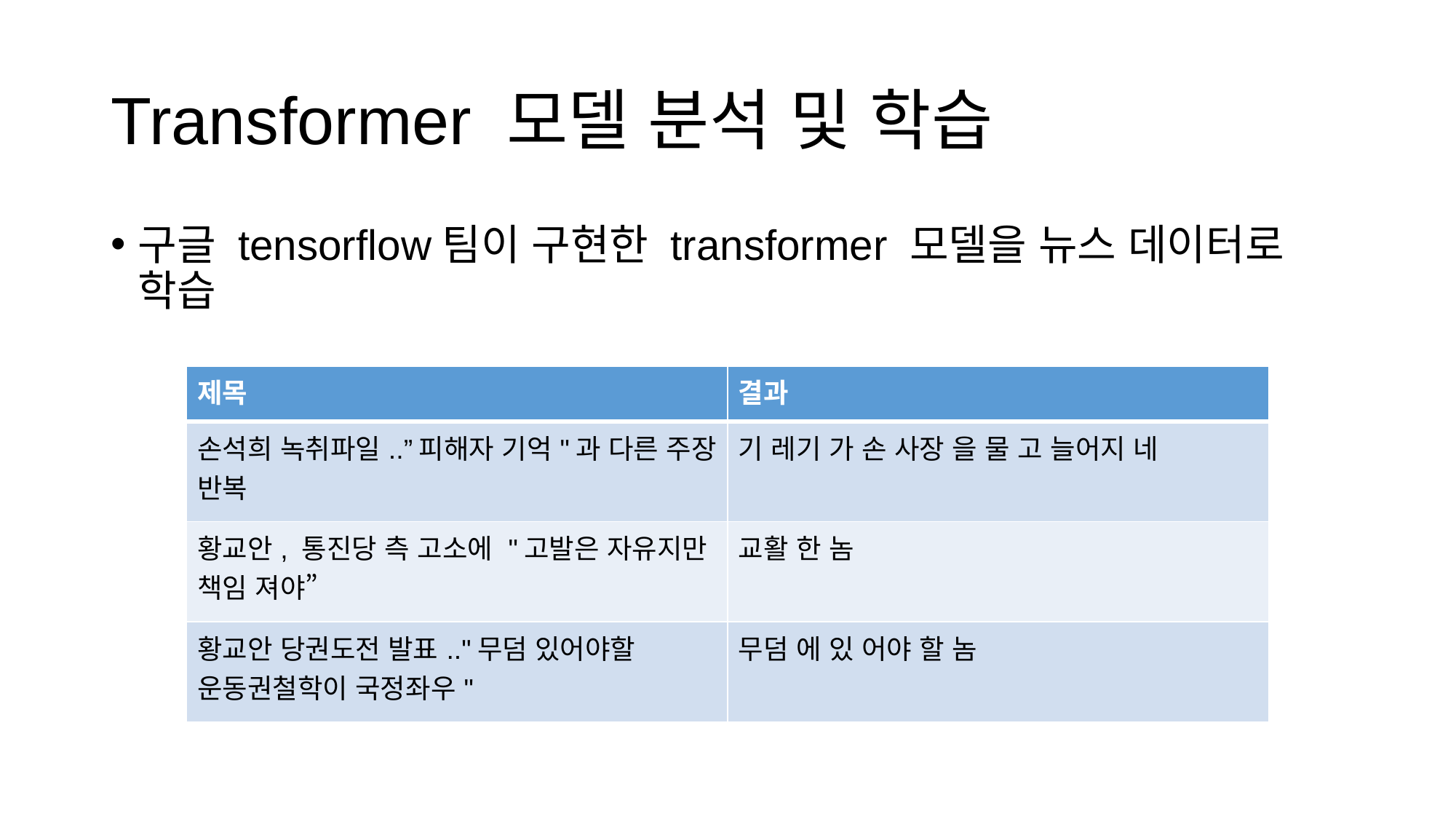

# Transformer 모델 분석 및 학습
구글 tensorflow팀이 구현한 transformer 모델을 뉴스 데이터로 학습

| 제목 | 결과 |
| --- | --- |
| 손석희 녹취파일..”피해자 기억"과 다른 주장 반복 | 기 레기 가 손 사장 을 물 고 늘어지 네 |
| 황교안, 통진당 측 고소에 "고발은 자유지만 책임 져야” | 교활 한 놈 |
| 황교안 당권도전 발표.."무덤 있어야할 운동권철학이 국정좌우" | 무덤 에 있 어야 할 놈 |